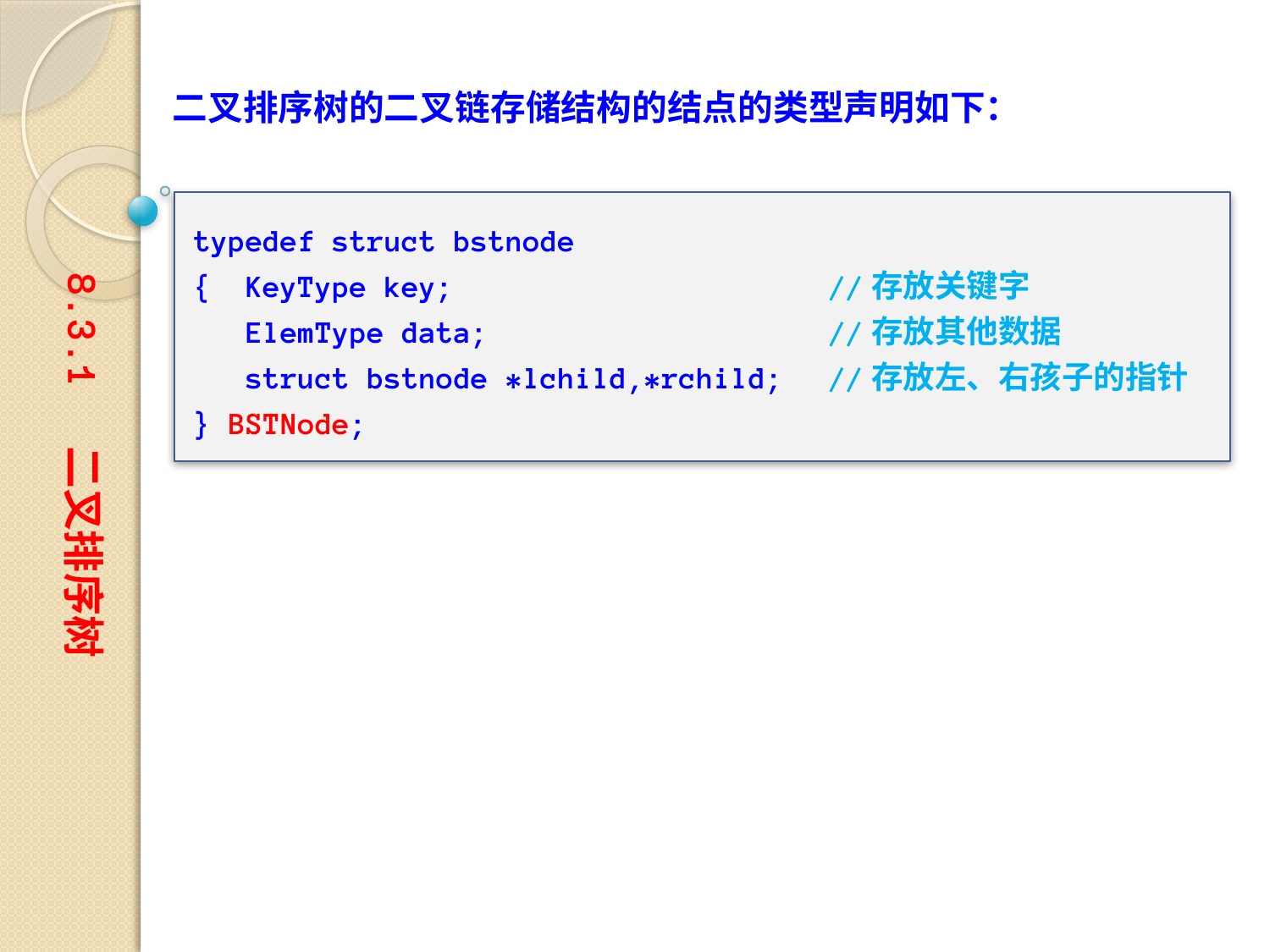

二叉排序树的二叉链存储结构的结点的类型声明如下：
typedef struct bstnode
{  KeyType key;			//存放关键字
   ElemType data;			//存放其他数据
   struct bstnode *lchild,*rchild;	//存放左、右孩子的指针
} BSTNode;
8.3.1  二叉排序树